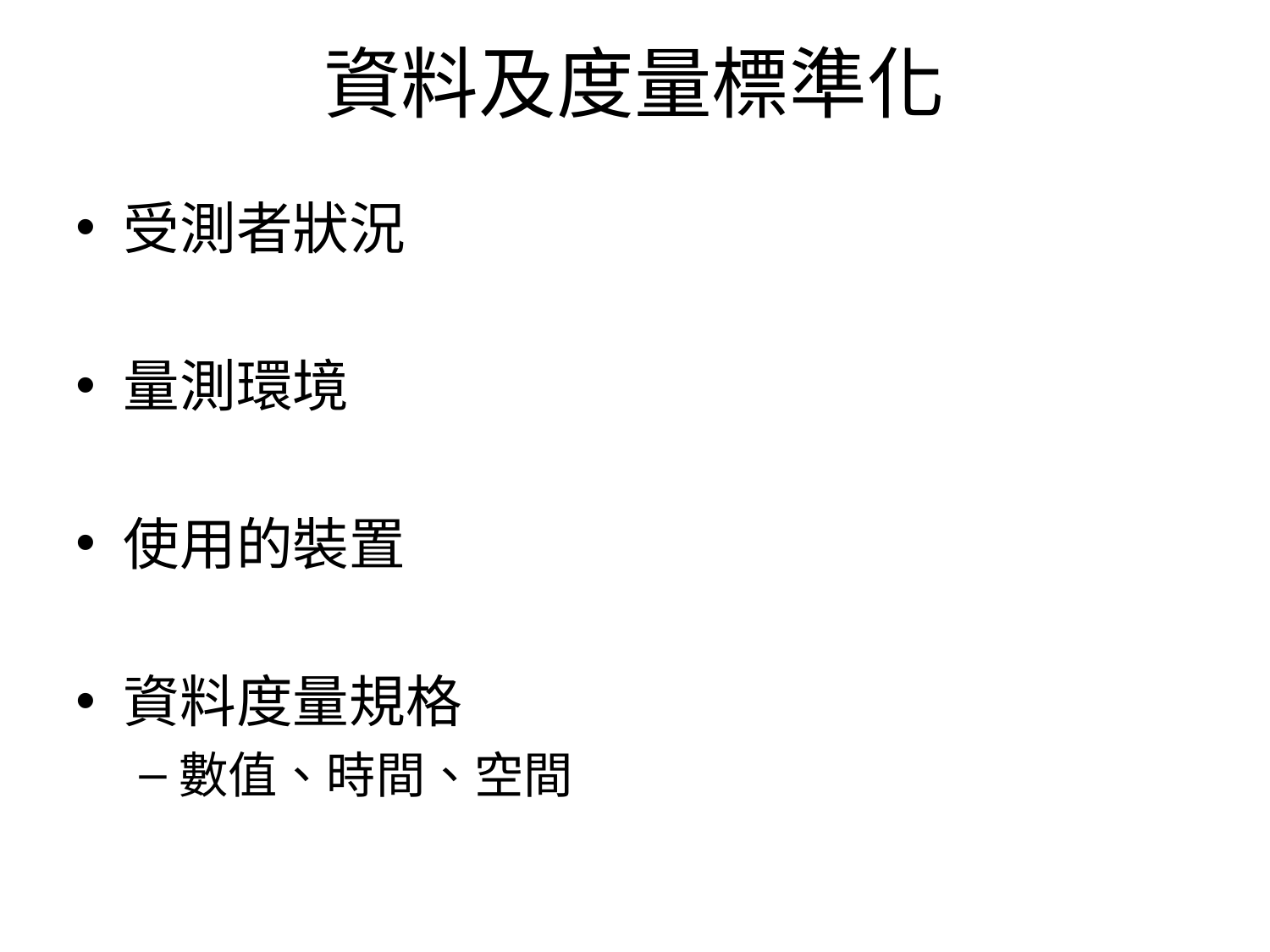

# 資料及度量標準化
受測者狀況

量測環境

使用的裝置

資料度量規格
數值、時間、空間